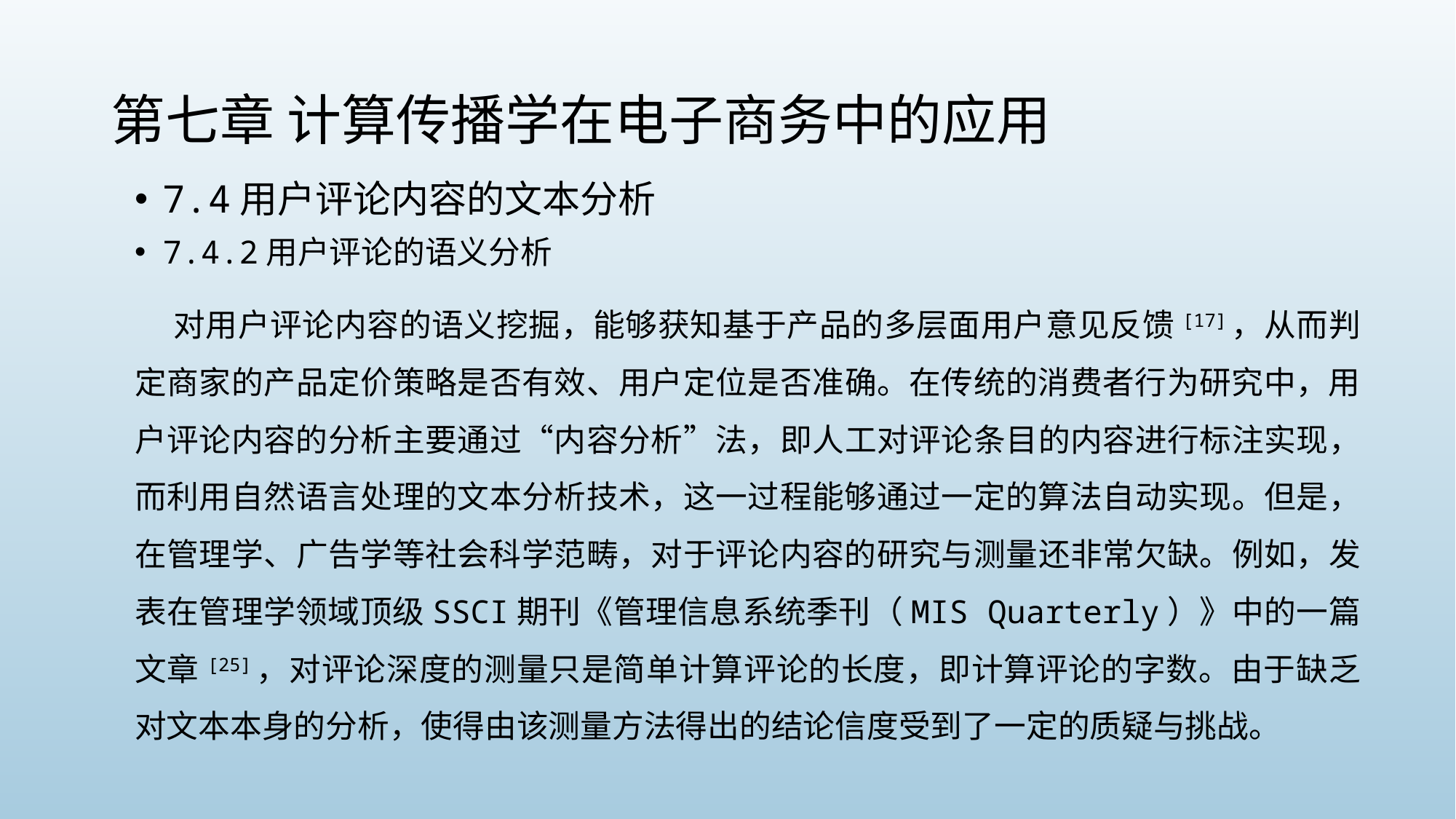

# 第七章 计算传播学在电子商务中的应用
7.4用户评论内容的文本分析
7.4.2用户评论的语义分析
    对用户评论内容的语义挖掘，能够获知基于产品的多层面用户意见反馈[17]，从而判定商家的产品定价策略是否有效、用户定位是否准确。在传统的消费者行为研究中，用户评论内容的分析主要通过“内容分析”法，即人工对评论条目的内容进行标注实现，而利用自然语言处理的文本分析技术，这一过程能够通过一定的算法自动实现。但是，在管理学、广告学等社会科学范畴，对于评论内容的研究与测量还非常欠缺。例如，发表在管理学领域顶级SSCI期刊《管理信息系统季刊（MIS Quarterly）》中的一篇文章[25]，对评论深度的测量只是简单计算评论的长度，即计算评论的字数。由于缺乏对文本本身的分析，使得由该测量方法得出的结论信度受到了一定的质疑与挑战。